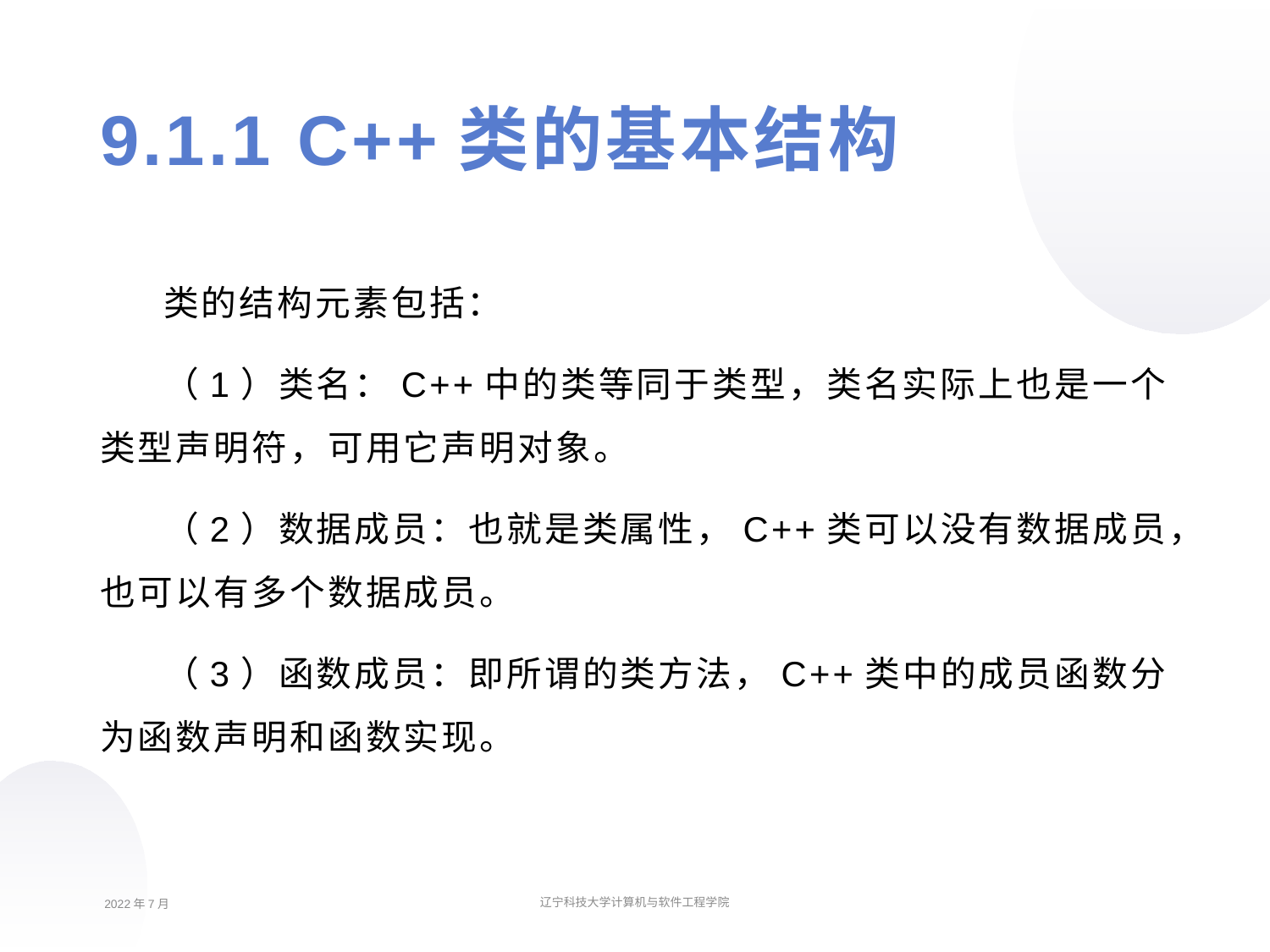

9.1.1 C++类的基本结构
类的结构元素包括：
（1）类名：C++中的类等同于类型，类名实际上也是一个类型声明符，可用它声明对象。
（2）数据成员：也就是类属性，C++类可以没有数据成员，也可以有多个数据成员。
（3）函数成员：即所谓的类方法，C++类中的成员函数分为函数声明和函数实现。

2022年7月
辽宁科技大学计算机与软件工程学院
7